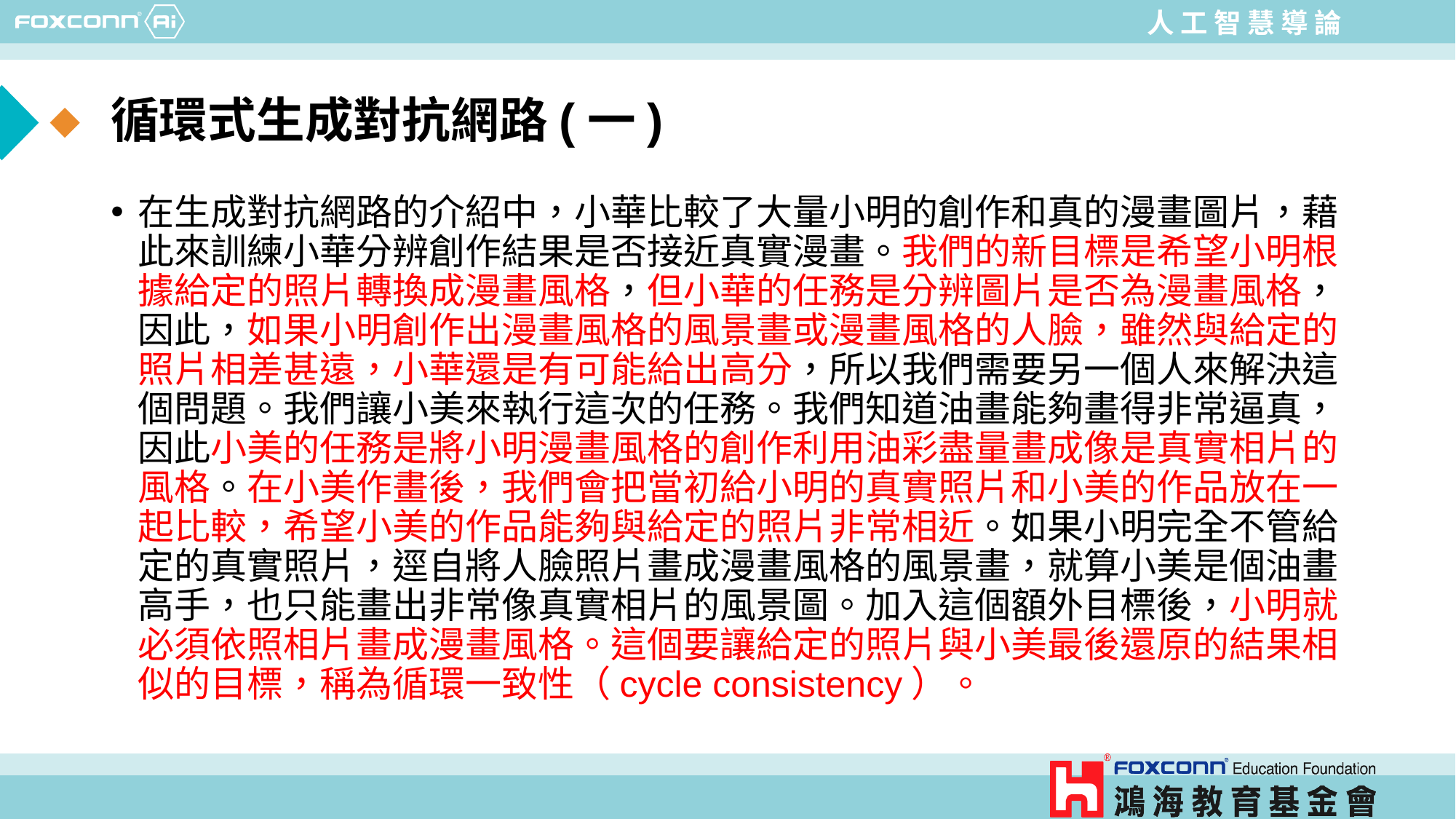

# 循環式生成對抗網路(一)
在生成對抗網路的介紹中，小華比較了大量小明的創作和真的漫畫圖片，藉此來訓練小華分辨創作結果是否接近真實漫畫。我們的新目標是希望小明根據給定的照片轉換成漫畫風格，但小華的任務是分辨圖片是否為漫畫風格，因此，如果小明創作出漫畫風格的風景畫或漫畫風格的人臉，雖然與給定的照片相差甚遠，小華還是有可能給出高分，所以我們需要另一個人來解決這個問題。我們讓小美來執行這次的任務。我們知道油畫能夠畫得非常逼真，因此小美的任務是將小明漫畫風格的創作利用油彩盡量畫成像是真實相片的風格。在小美作畫後，我們會把當初給小明的真實照片和小美的作品放在一起比較，希望小美的作品能夠與給定的照片非常相近。如果小明完全不管給定的真實照片，逕自將人臉照片畫成漫畫風格的風景畫，就算小美是個油畫高手，也只能畫出非常像真實相片的風景圖。加入這個額外目標後，小明就必須依照相片畫成漫畫風格。這個要讓給定的照片與小美最後還原的結果相似的目標，稱為循環一致性（cycle consistency）。